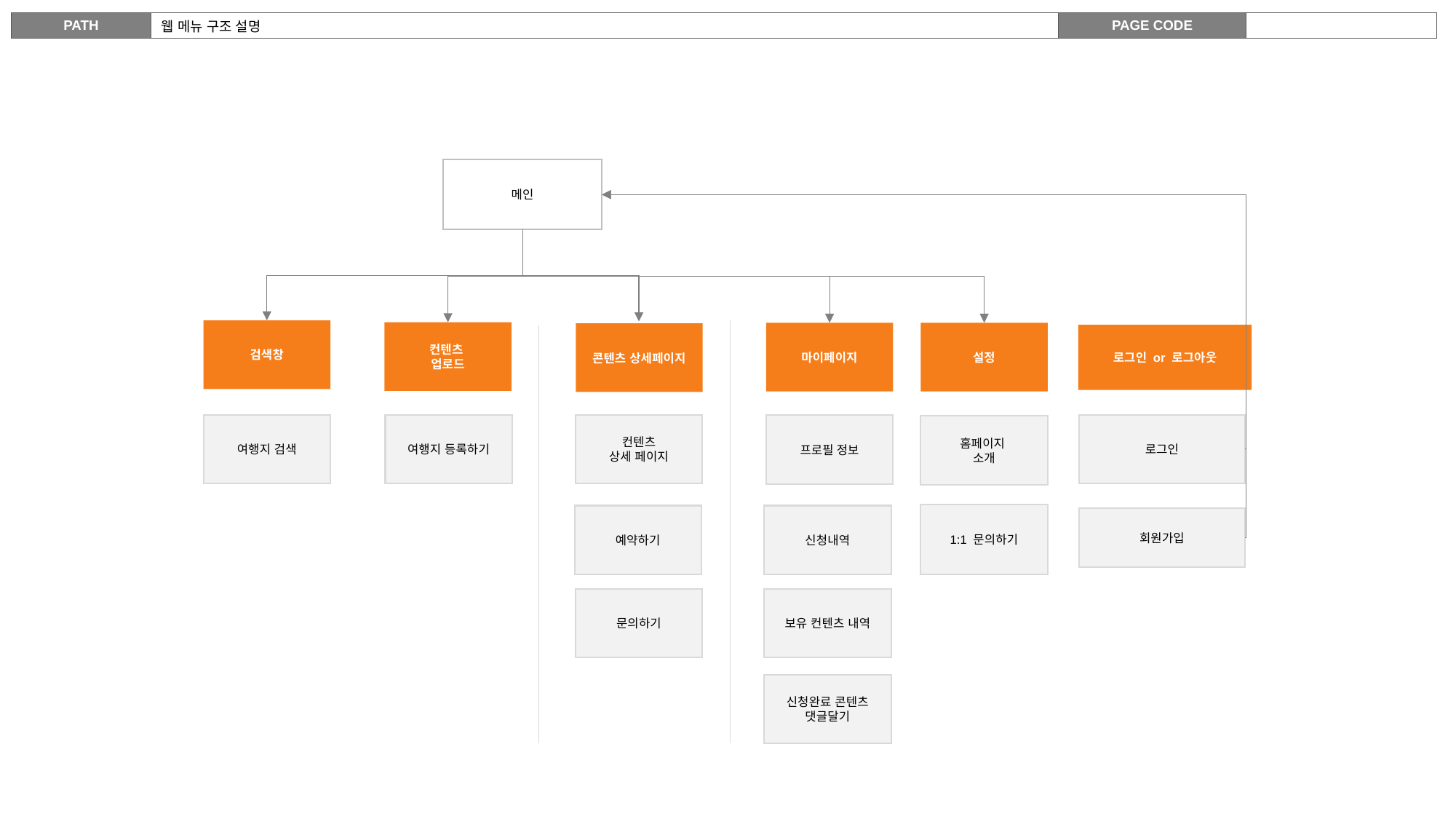

| PATH | 웹 메뉴 구조 설명 | PAGE CODE |  |
| --- | --- | --- | --- |
메인
검색창
컨텐츠
업로드
마이페이지
설정
콘텐츠 상세페이지
로그인 or 로그아웃
여행지 검색
여행지 등록하기
컨텐츠
상세 페이지
프로필 정보
로그인
홈페이지
소개
1:1 문의하기
신청내역
회원가입
보유 컨텐츠 내역
신청완료 콘텐츠
댓글달기
예약하기
문의하기